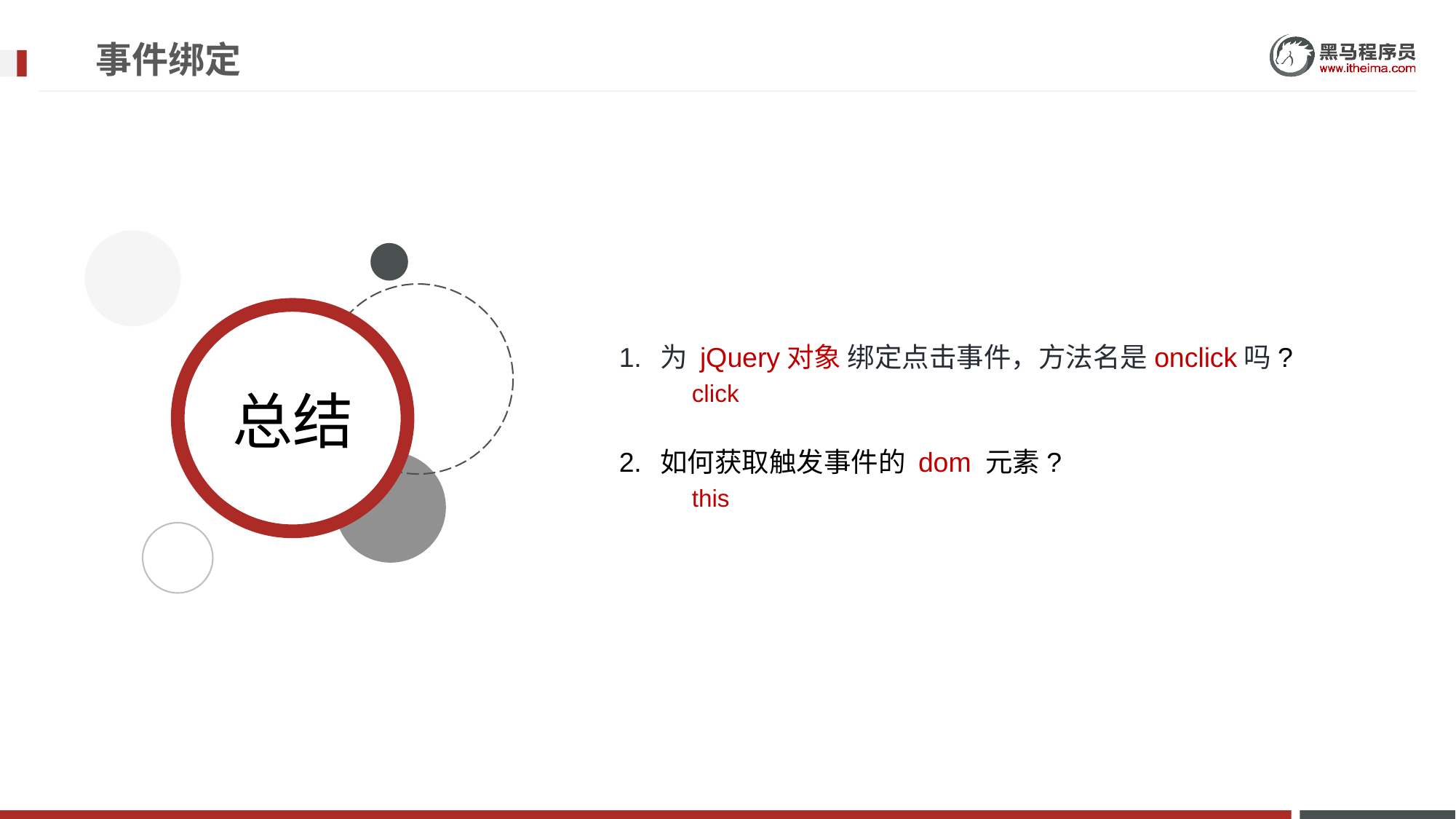

# 事件绑定
为 jQuery对象 绑定点击事件，方法名是onclick吗?
click
如何获取触发事件的 dom 元素?
this